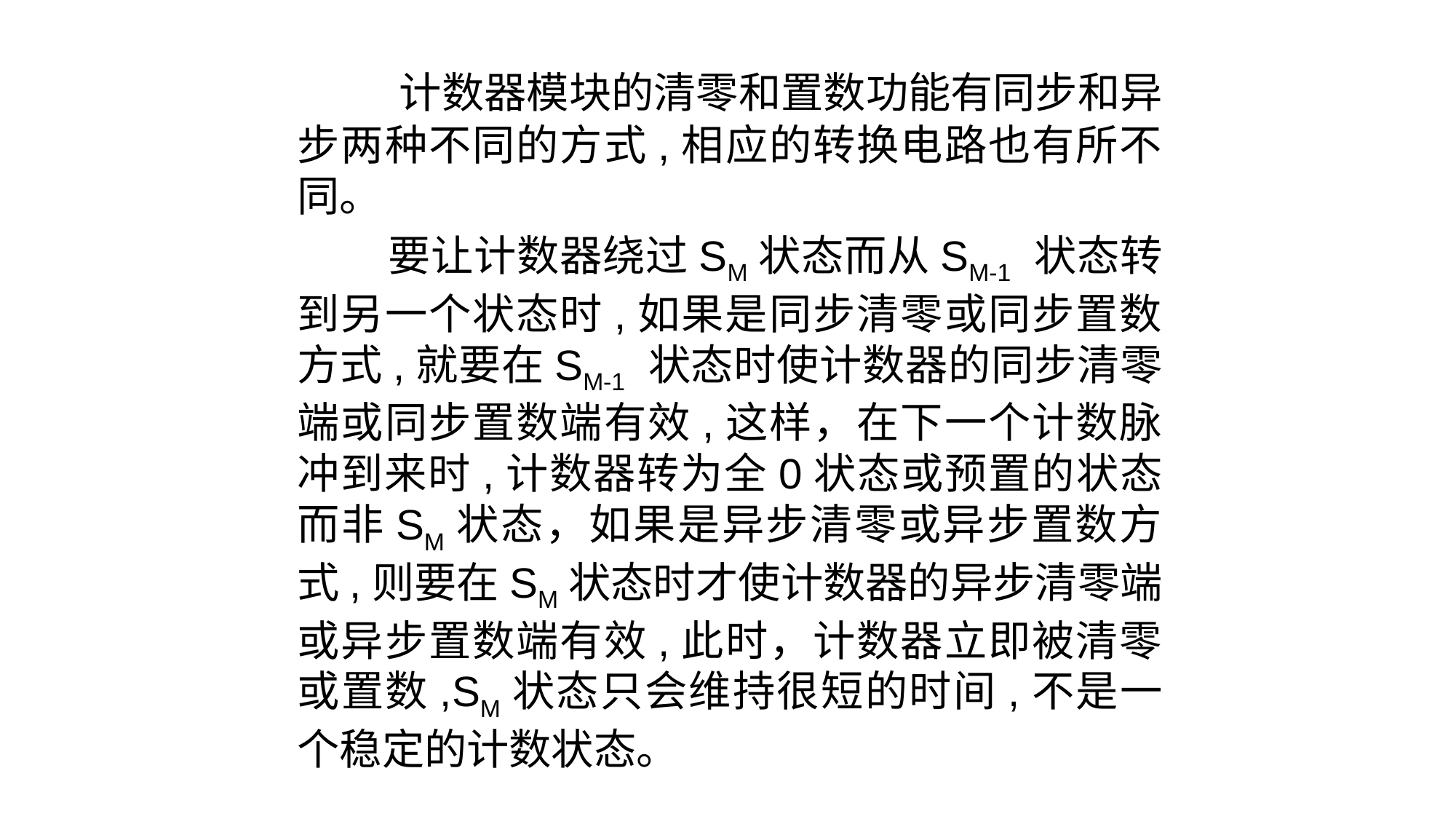

计数器模块的清零和置数功能有同步和异步两种不同的方式,相应的转换电路也有所不同。
            要让计数器绕过SM状态而从SM-1 状态转到另一个状态时,如果是同步清零或同步置数方式,就要在SM-1 状态时使计数器的同步清零端或同步置数端有效,这样，在下一个计数脉冲到来时,计数器转为全0状态或预置的状态而非SM状态，如果是异步清零或异步置数方式,则要在SM状态时才使计数器的异步清零端或异步置数端有效,此时，计数器立即被清零或置数,SM状态只会维持很短的时间,不是一个稳定的计数状态。